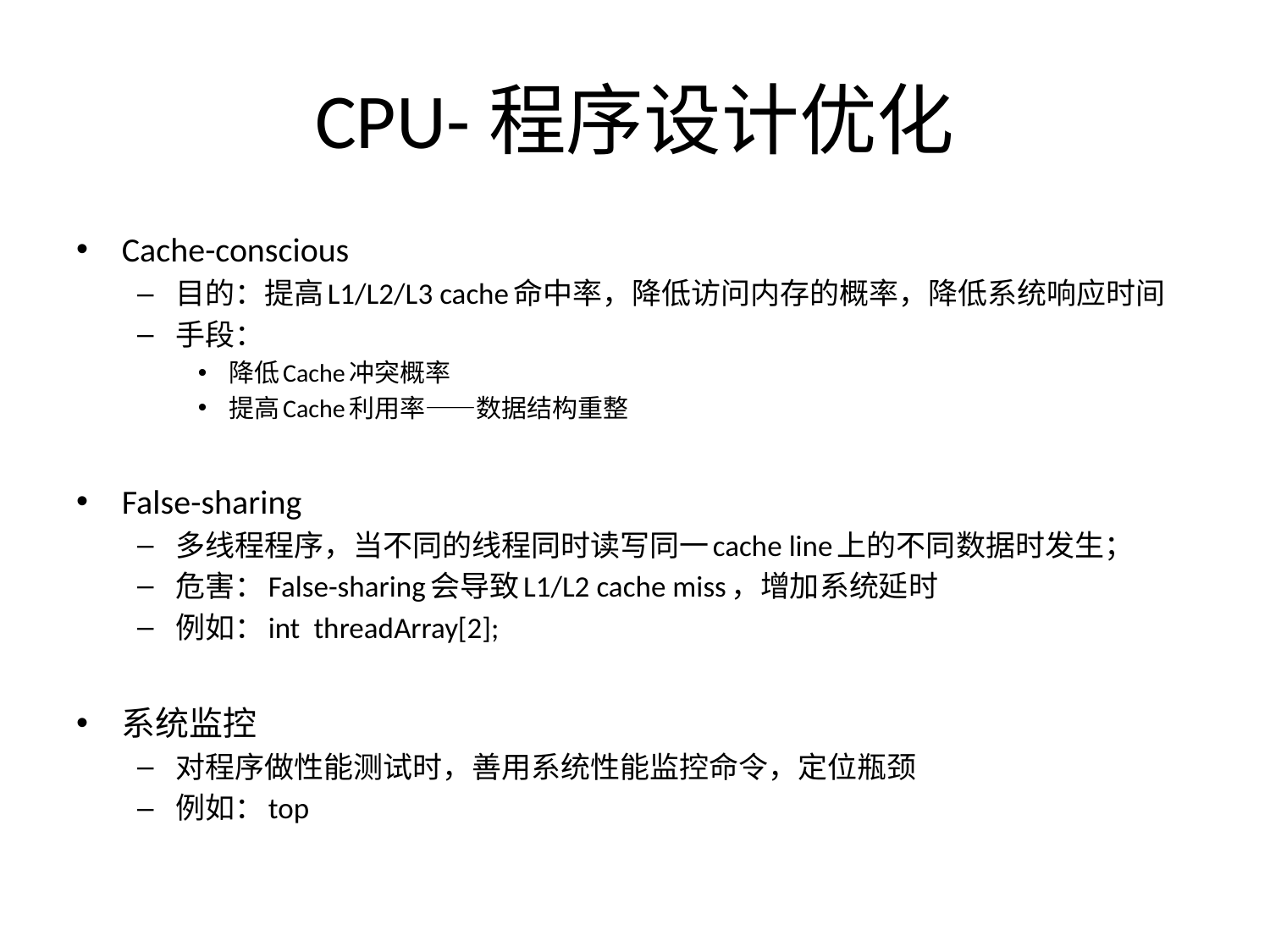

# CPU-程序设计优化
Cache-conscious
目的：提高L1/L2/L3 cache命中率，降低访问内存的概率，降低系统响应时间
手段：
降低Cache冲突概率
提高Cache利用率——数据结构重整

False-sharing
多线程程序，当不同的线程同时读写同一cache line上的不同数据时发生；
危害：False-sharing会导致L1/L2 cache miss，增加系统延时
例如：int  threadArray[2];

系统监控
对程序做性能测试时，善用系统性能监控命令，定位瓶颈
例如：top